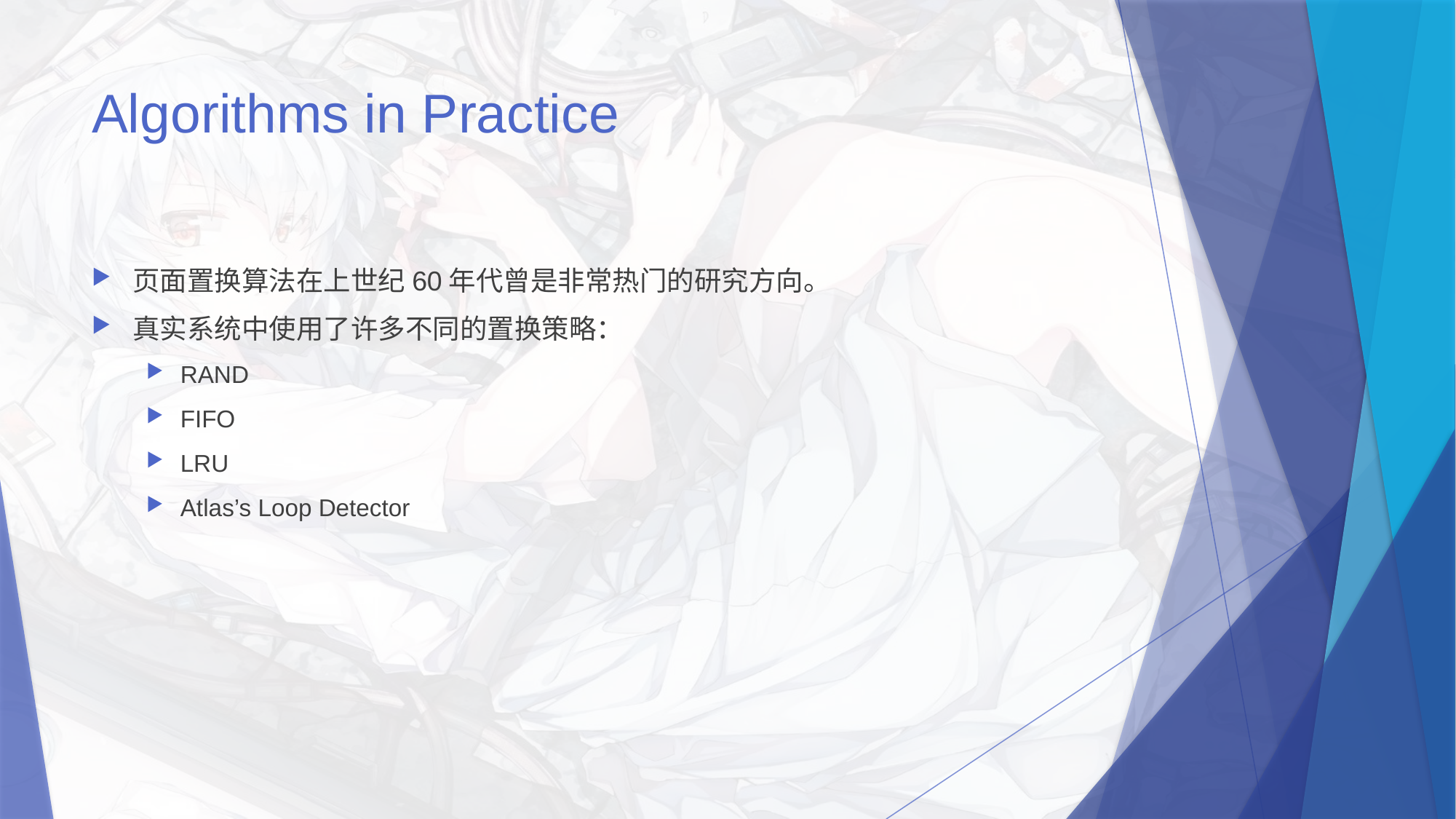

# Algorithms in Practice
页面置换算法在上世纪60年代曾是非常热门的研究方向。
真实系统中使用了许多不同的置换策略：
RAND
FIFO
LRU
Atlas’s Loop Detector